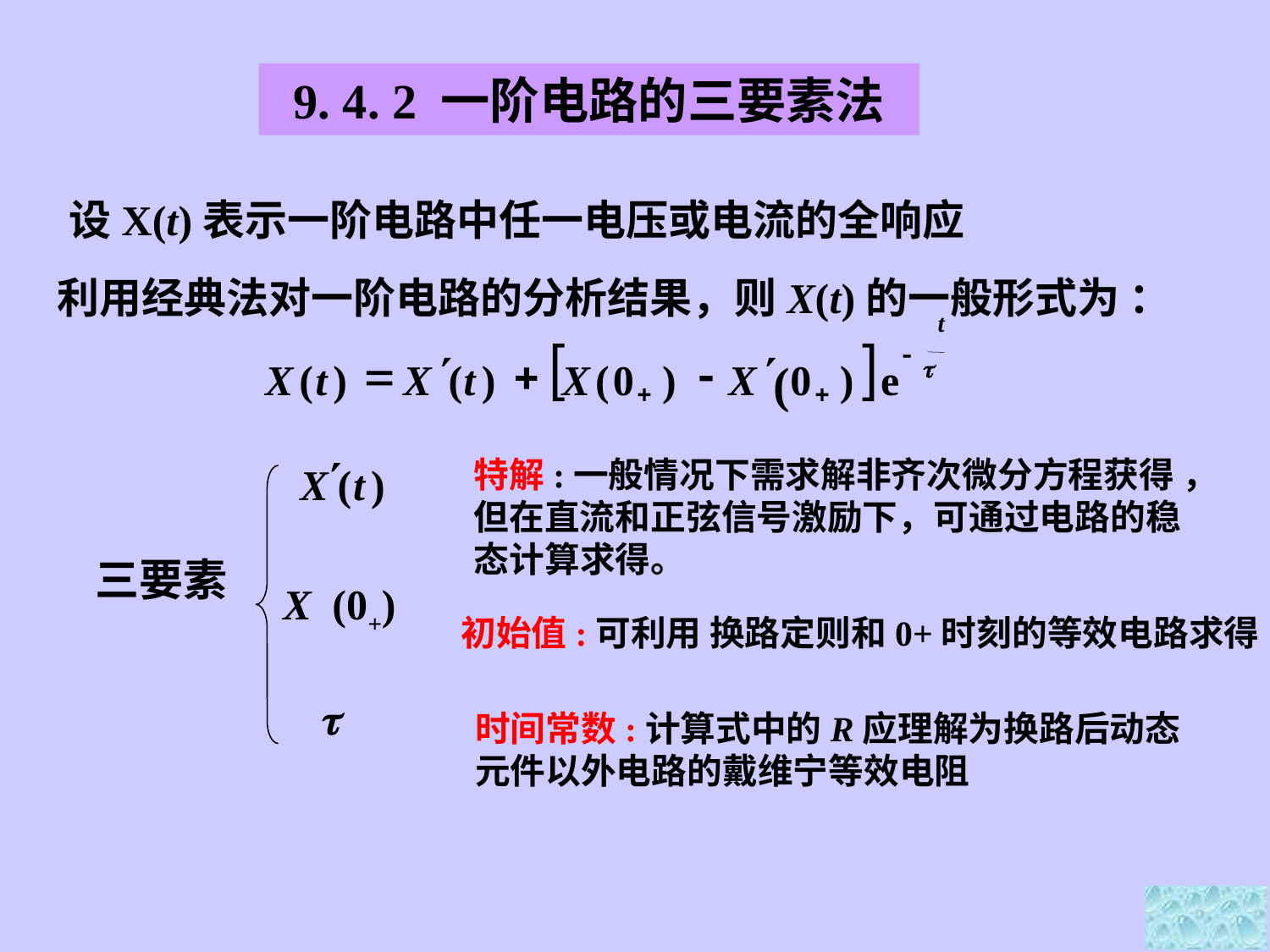

9. 4. 2 一阶电路的三要素法
设X(t)表示一阶电路中任一电压或电流的全响应
利用经典法对一阶电路的分析结果，则X(t)的一般形式为 ：
t
[
]
−
′
′
=
+
−

τ
X
(
t
)
X
(
t
)
X
(
0
)
X
(
0
)
e
+
+
特解:一般情况下需求解非齐次微分方程获得 ，但在直流和正弦信号激励下，可通过电路的稳态计算求得。
′
X
(
t
)

三要素
X (0+)
 初始值:可利用 换路定则和0+时刻的等效电路求得
τ
时间常数:计算式中的R应理解为换路后动态元件以外电路的戴维宁等效电阻